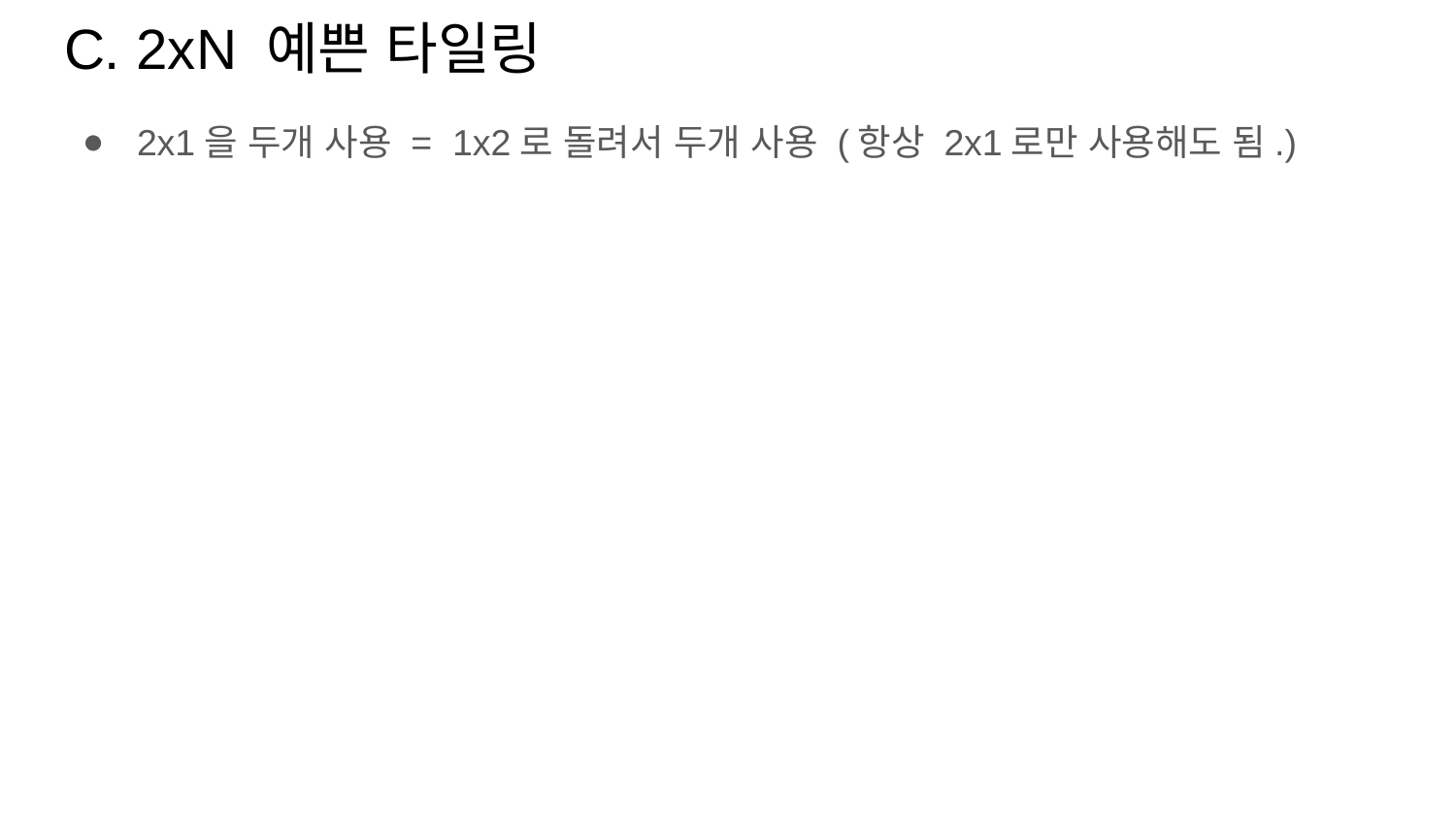

# C. 2xN 예쁜 타일링

2x1을 두개 사용 =  1x2로 돌려서 두개 사용 (항상 2x1로만 사용해도 됨.)